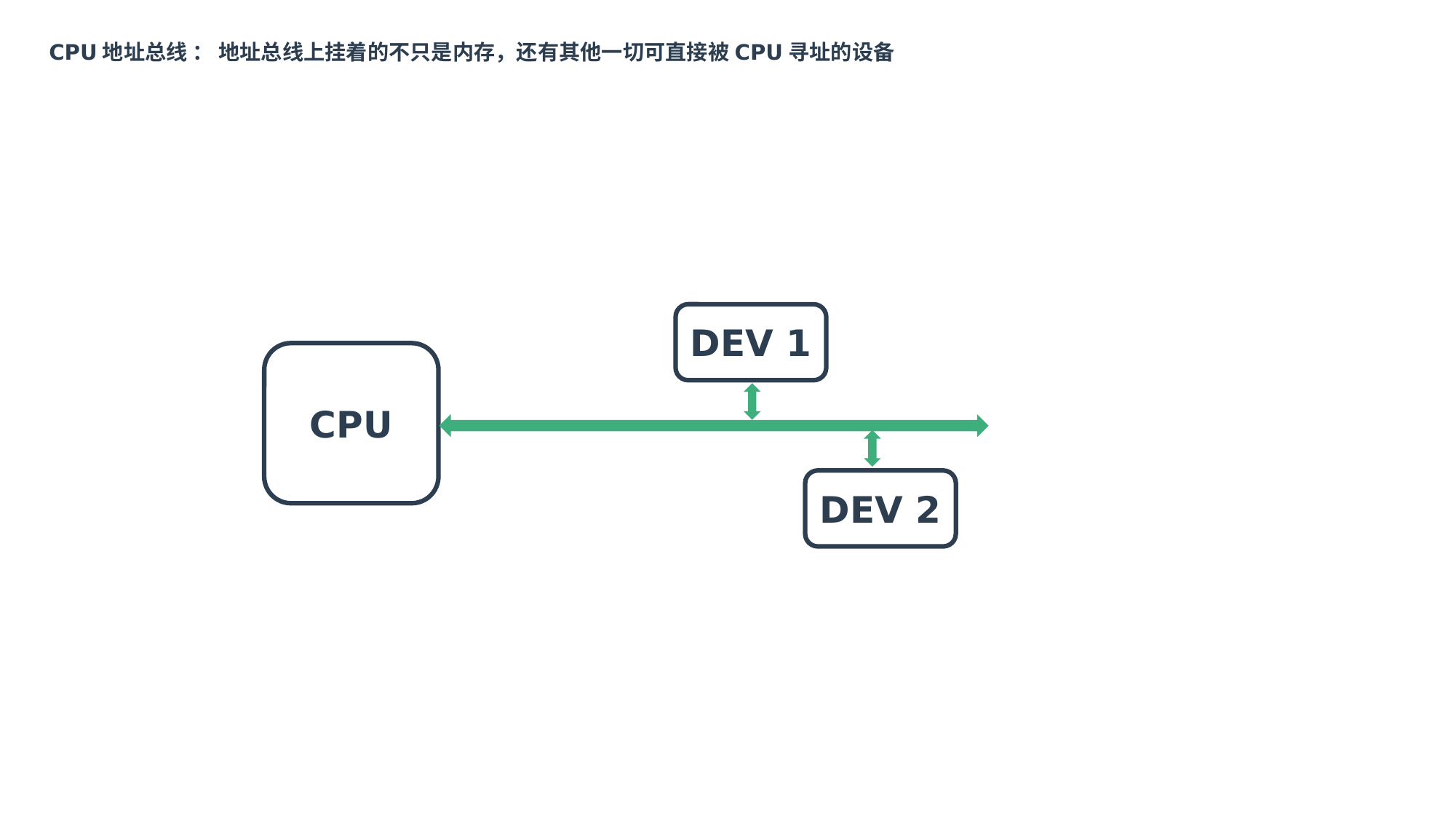

CPU地址总线 ： 地址总线上挂着的不只是内存，还有其他一切可直接被CPU寻址的设备
DEV 1
CPU

DEV 2